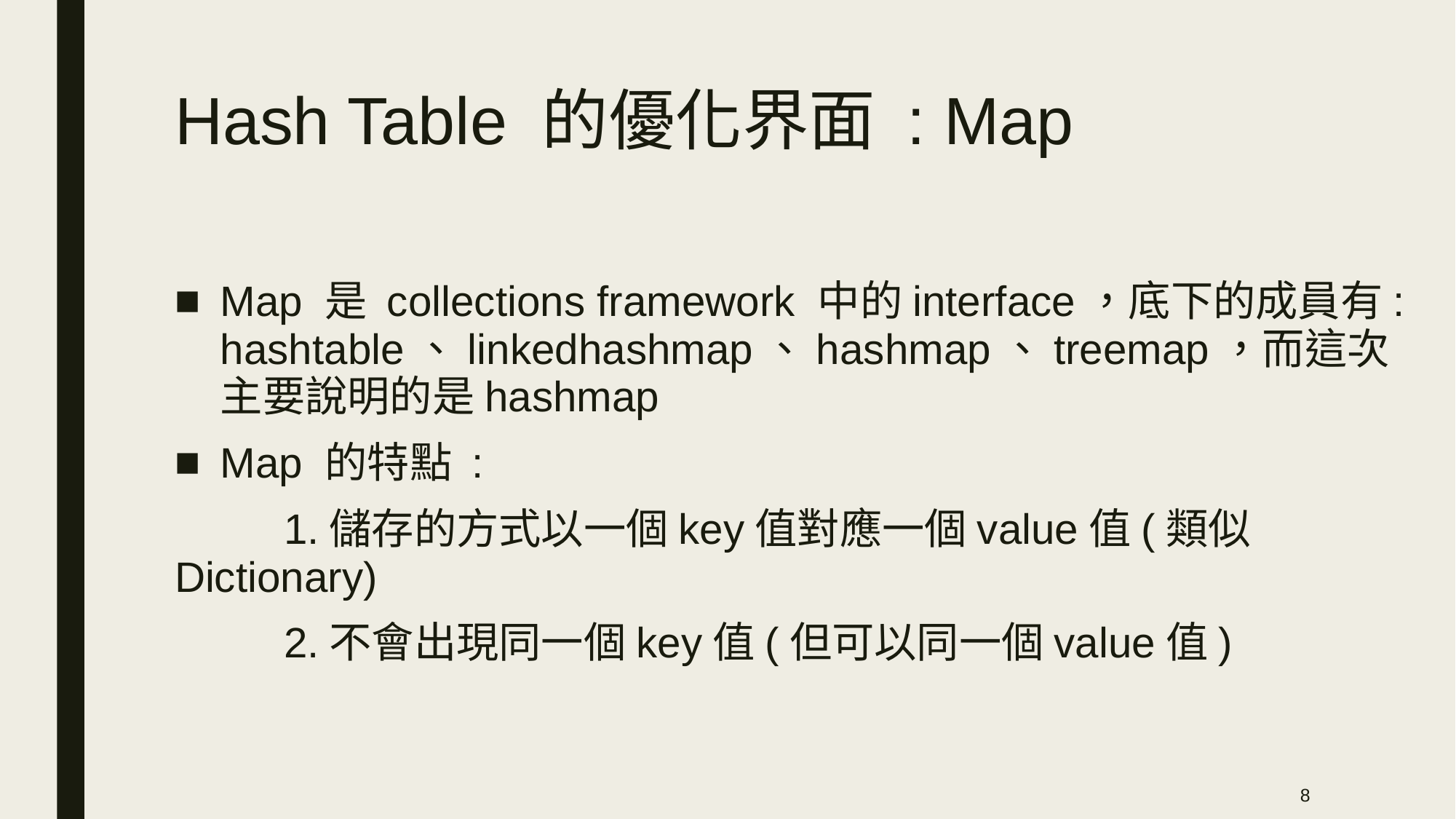

# Hash Table 的優化界面 : Map
Map 是 collections framework 中的interface，底下的成員有: hashtable、linkedhashmap、hashmap、treemap，而這次主要說明的是hashmap
Map 的特點 :
	1.儲存的方式以一個key值對應一個value值(類似Dictionary)
	2.不會出現同一個key值(但可以同一個value值)
8